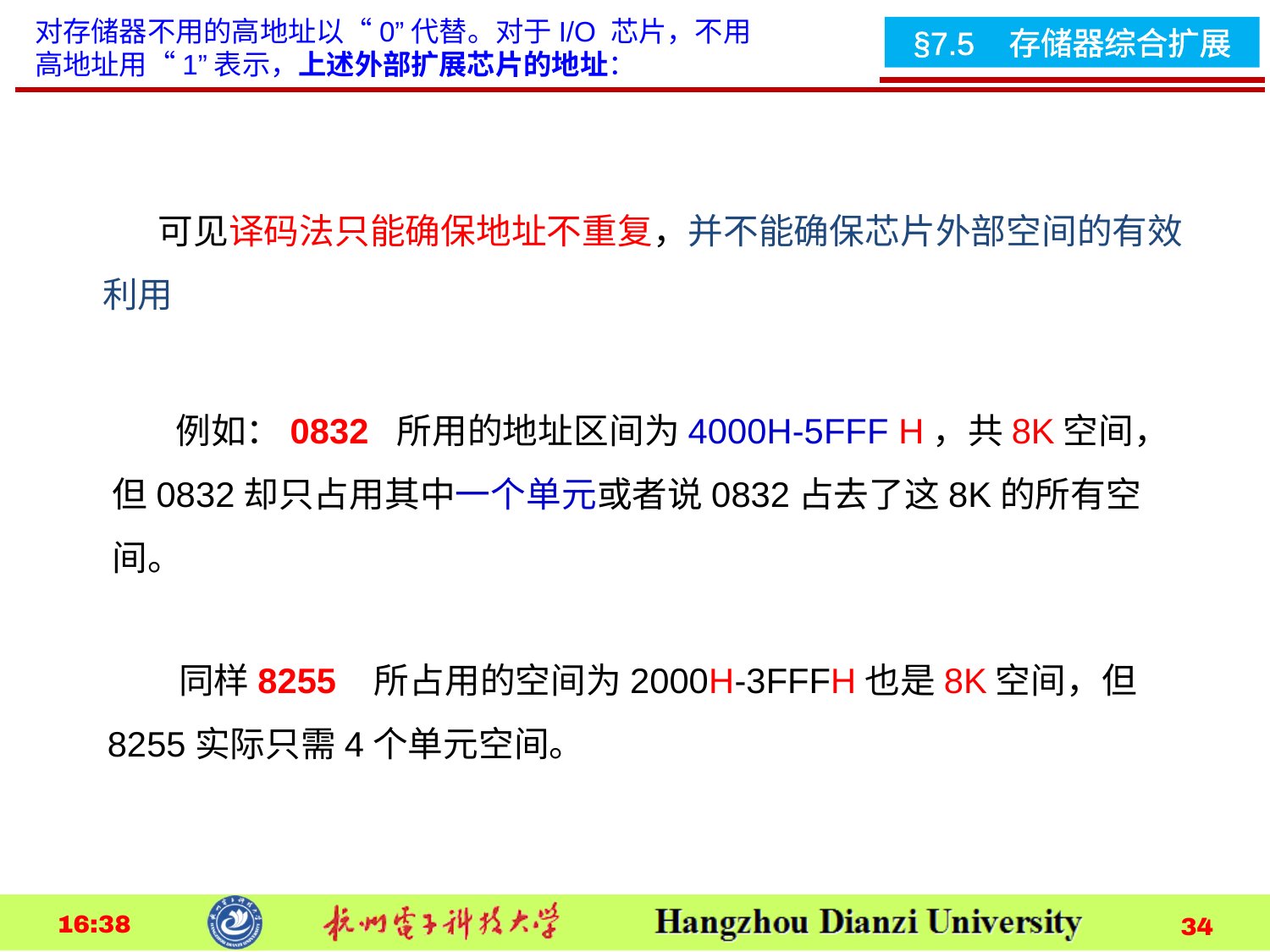

对存储器不用的高地址以“0”代替。对于I/O 芯片，不用高地址用“1”表示，上述外部扩展芯片的地址：
      可见译码法只能确保地址不重复，并不能确保芯片外部空间的有效利用
       例如：0832  所用的地址区间为4000H-5FFF H，共8K空间，但0832却只占用其中一个单元或者说0832占去了这8K的所有空间。
        同样8255   所占用的空间为2000H-3FFFH也是8K空间，但8255实际只需4个单元空间。